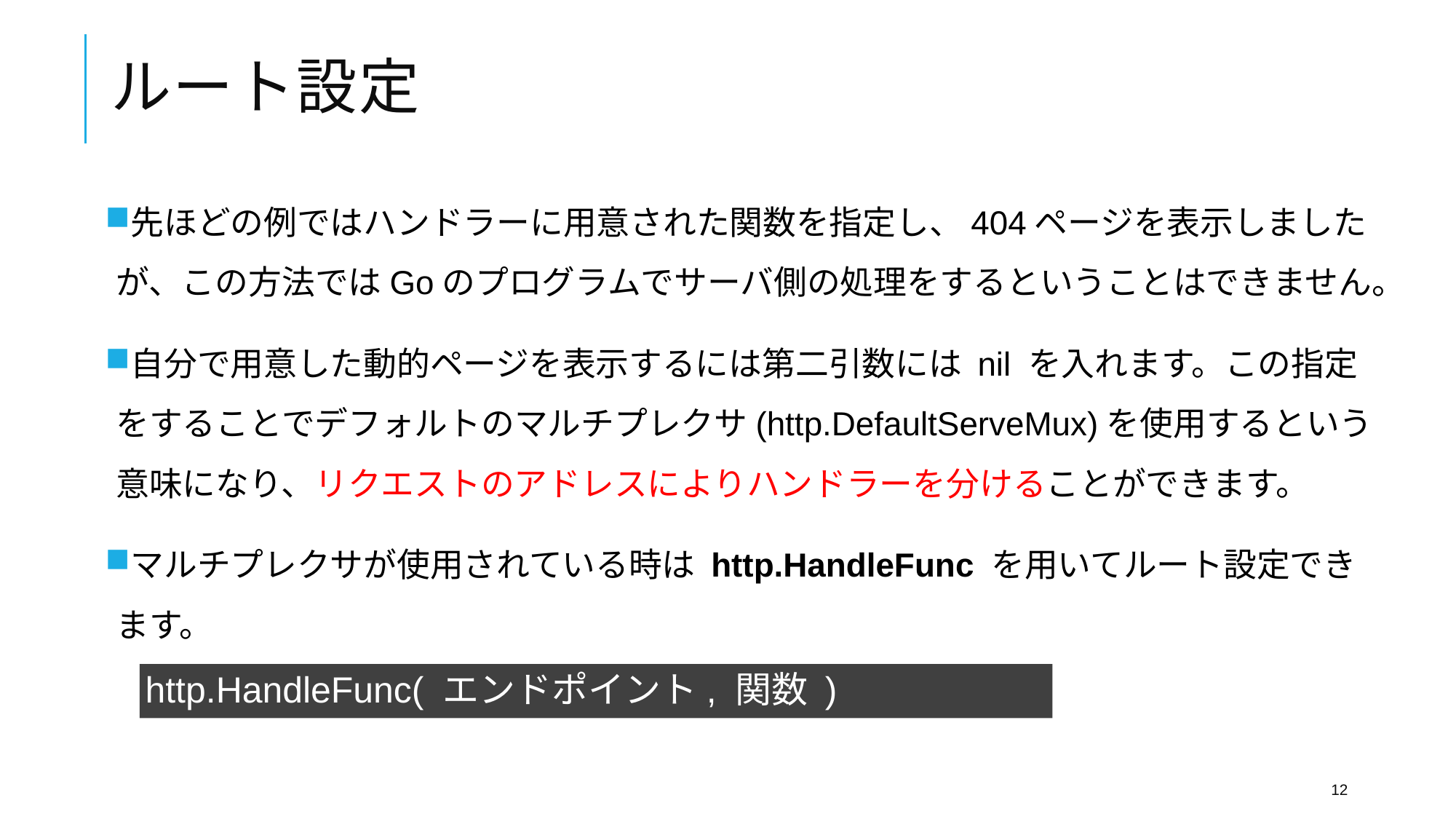

# ルート設定
先ほどの例ではハンドラーに用意された関数を指定し、404ページを表示しましたが、この方法ではGoのプログラムでサーバ側の処理をするということはできません。
自分で用意した動的ページを表示するには第二引数には nil を入れます。この指定をすることでデフォルトのマルチプレクサ(http.DefaultServeMux)を使用するという意味になり、リクエストのアドレスによりハンドラーを分けることができます。
マルチプレクサが使用されている時は http.HandleFunc を用いてルート設定できます。
http.HandleFunc( エンドポイント, 関数 )
12